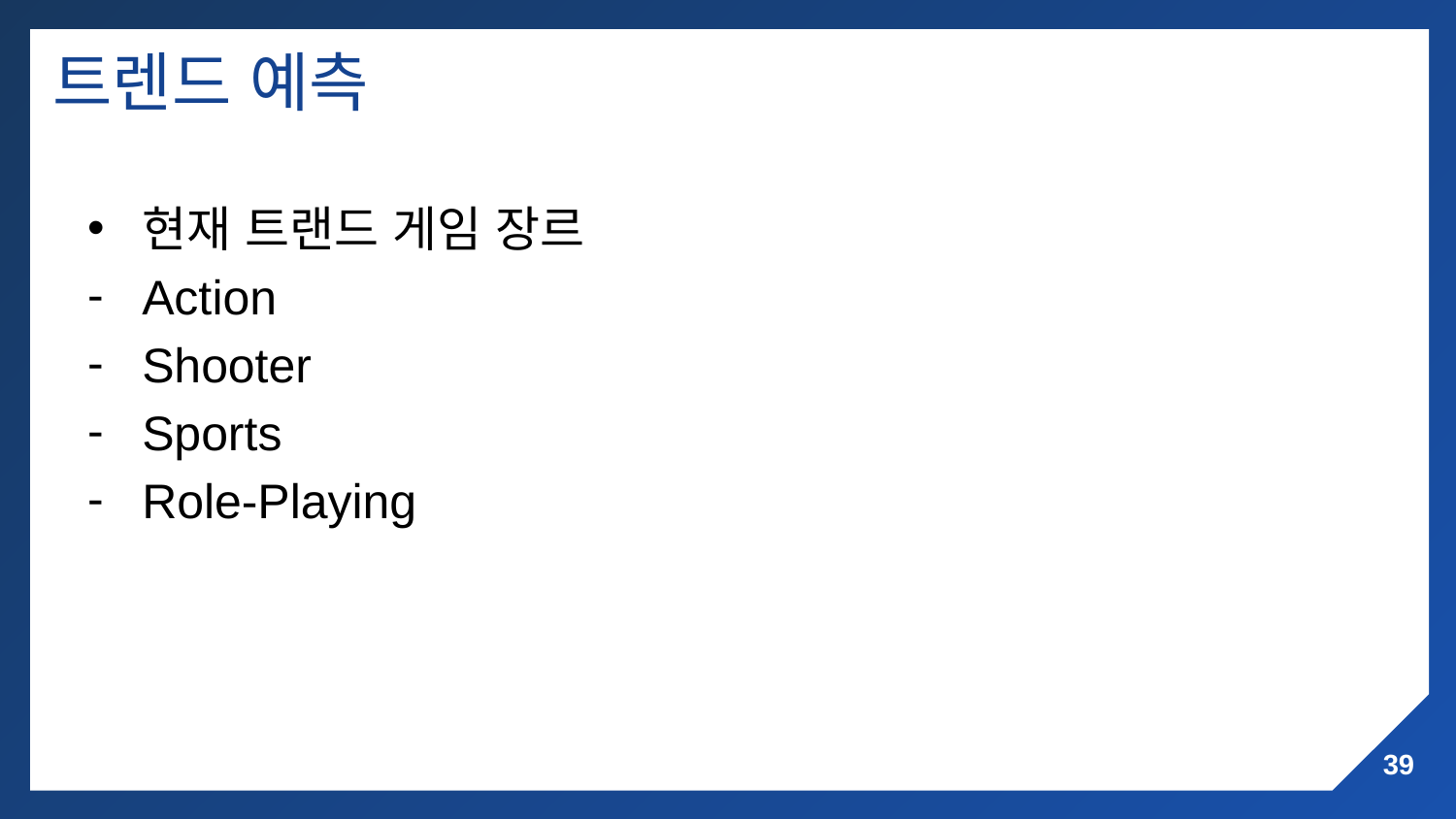

# 트렌드 예측
현재 트랜드 게임 장르
Action
Shooter
Sports
Role-Playing

39